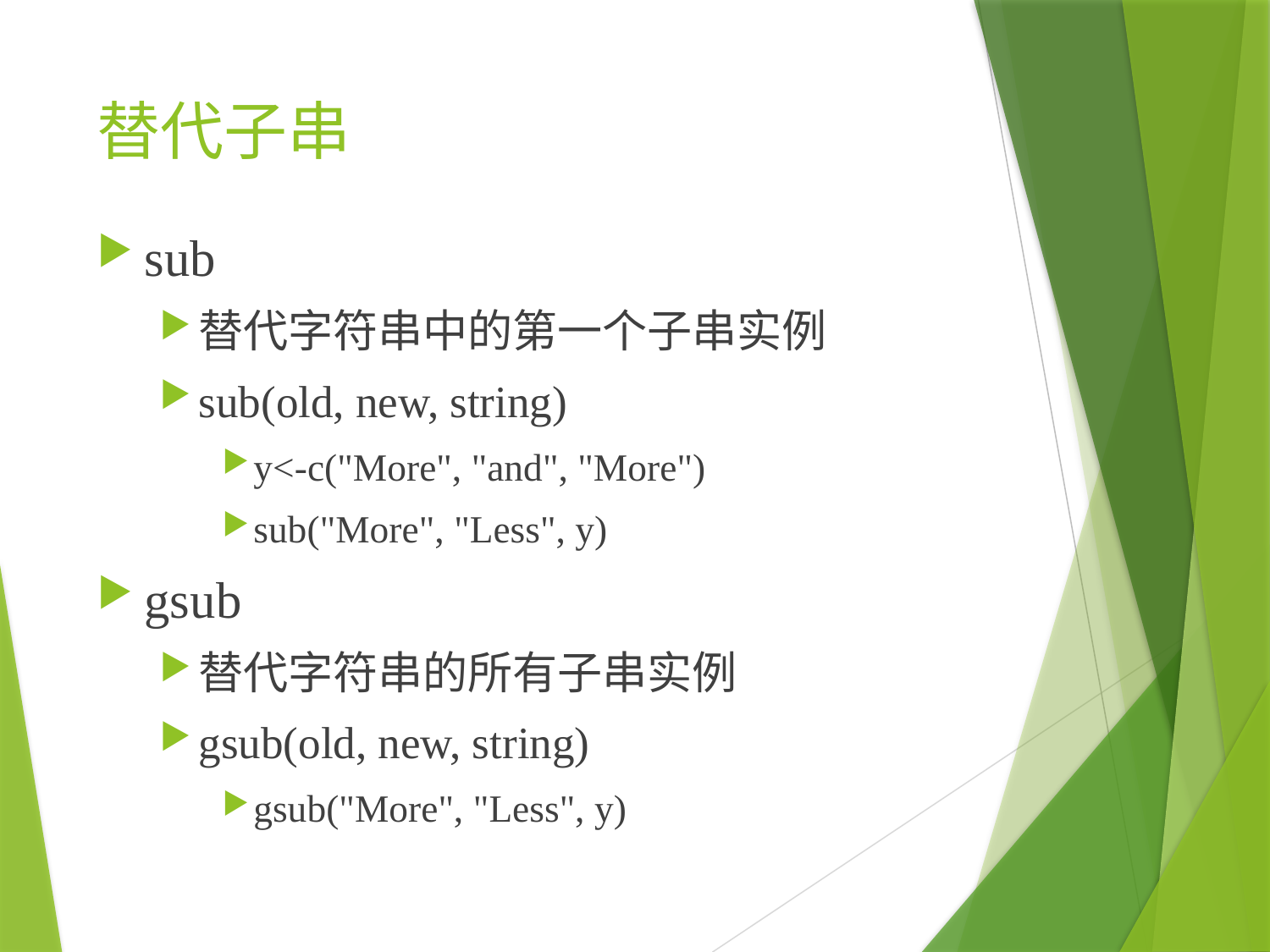

# 替代子串
sub
替代字符串中的第一个子串实例
sub(old, new, string)
y<-c("More", "and", "More")
sub("More", "Less", y)
gsub
替代字符串的所有子串实例
gsub(old, new, string)
gsub("More", "Less", y)